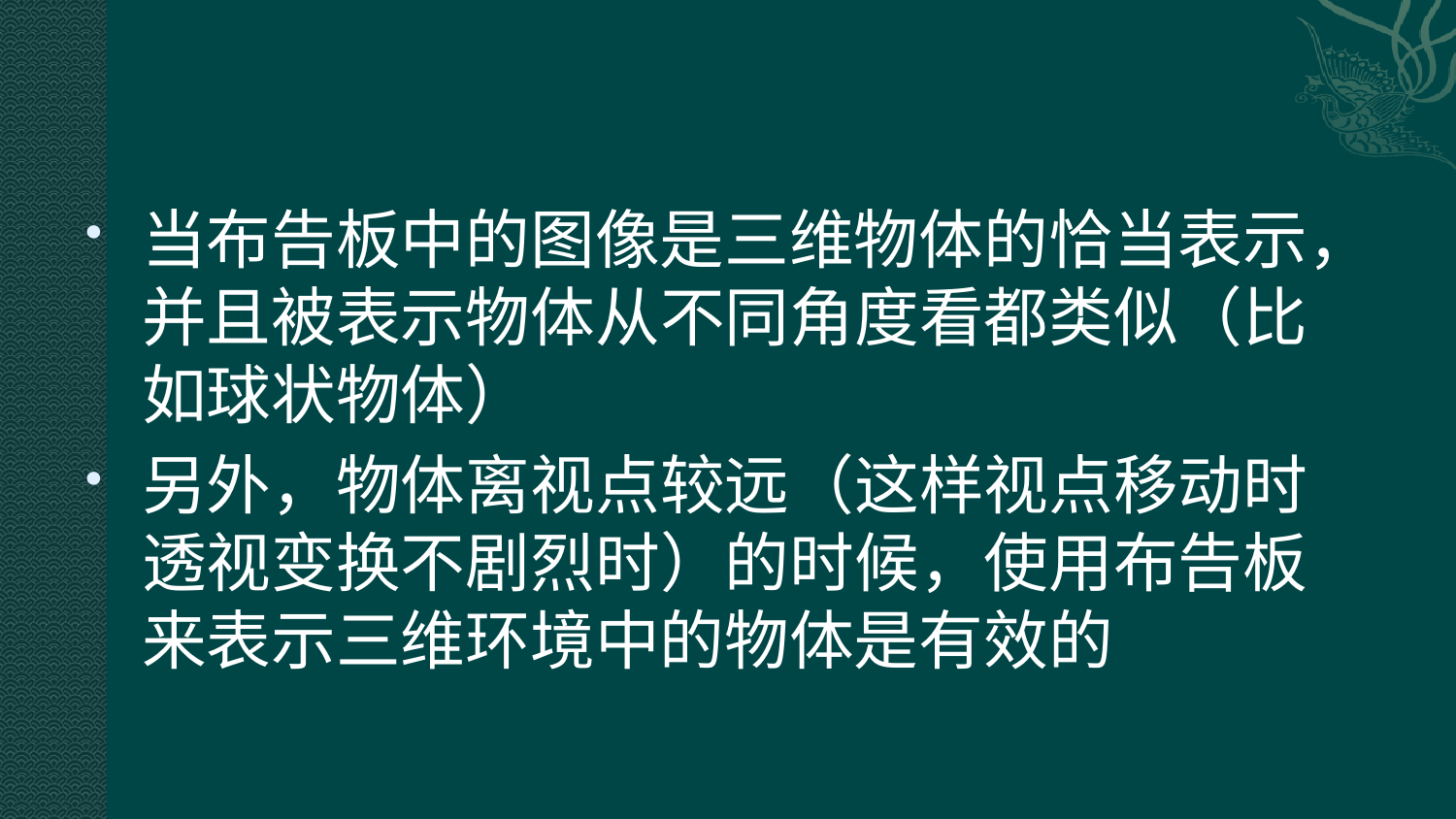

#
当布告板中的图像是三维物体的恰当表示，并且被表示物体从不同角度看都类似（比如球状物体）
另外，物体离视点较远（这样视点移动时透视变换不剧烈时）的时候，使用布告板来表示三维环境中的物体是有效的